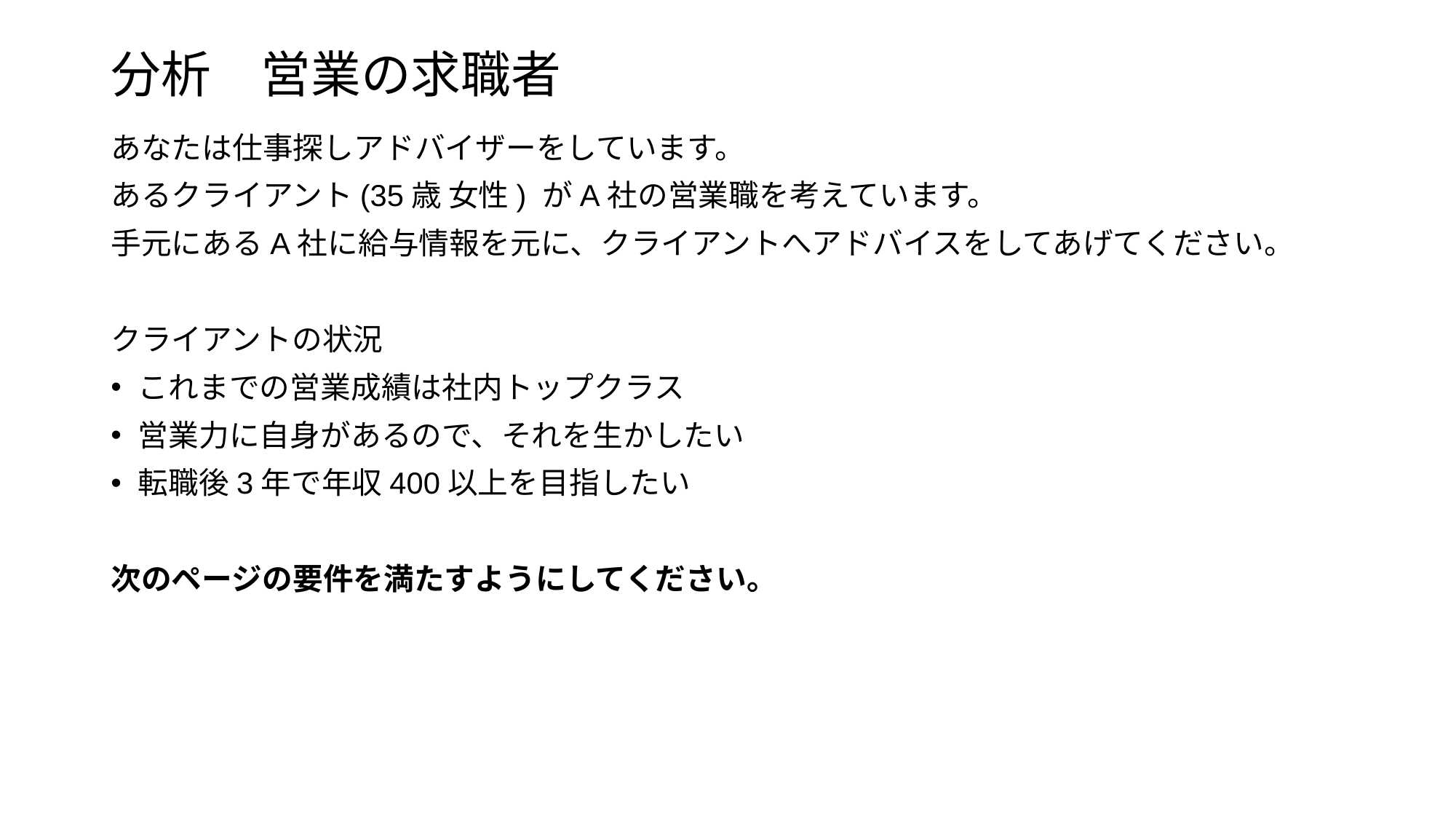

# 分析　営業の求職者
あなたは仕事探しアドバイザーをしています。
あるクライアント(35歳 女性) がA社の営業職を考えています。
手元にあるA社に給与情報を元に、クライアントへアドバイスをしてあげてください。

クライアントの状況
これまでの営業成績は社内トップクラス
営業力に自身があるので、それを生かしたい
転職後3年で年収400以上を目指したい

次のページの要件を満たすようにしてください。